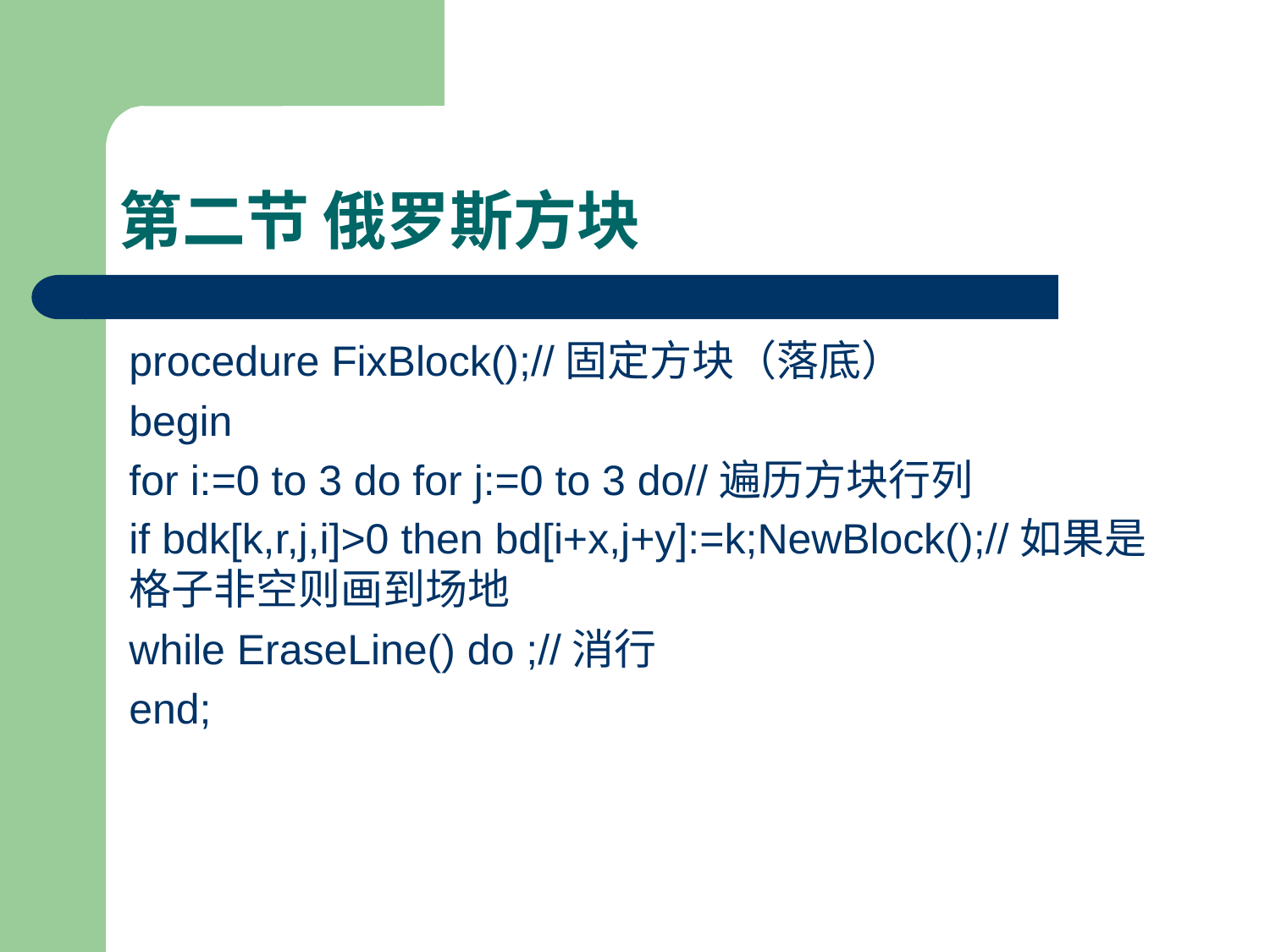

# 第二节 俄罗斯方块
procedure FixBlock();//固定方块（落底）
begin
for i:=0 to 3 do for j:=0 to 3 do//遍历方块行列
if bdk[k,r,j,i]>0 then bd[i+x,j+y]:=k;NewBlock();//如果是格子非空则画到场地
while EraseLine() do ;//消行
end;